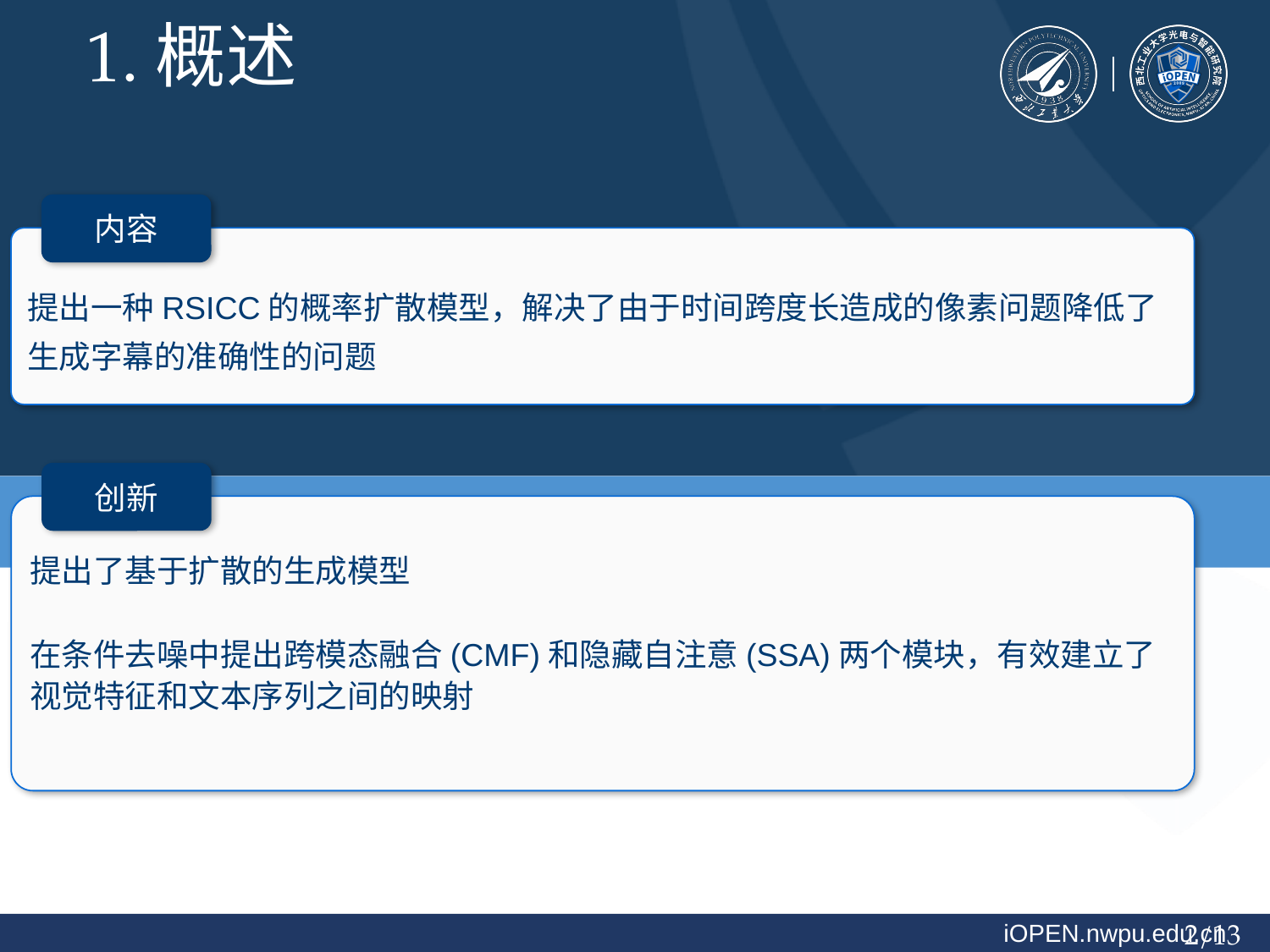

1.概述
内容

提出一种RSICC的概率扩散模型，解决了由于时间跨度长造成的像素问题降低了生成字幕的准确性的问题
创新

提出了基于扩散的生成模型

在条件去噪中提出跨模态融合(CMF)和隐藏自注意(SSA)两个模块，有效建立了视觉特征和文本序列之间的映射
2/13